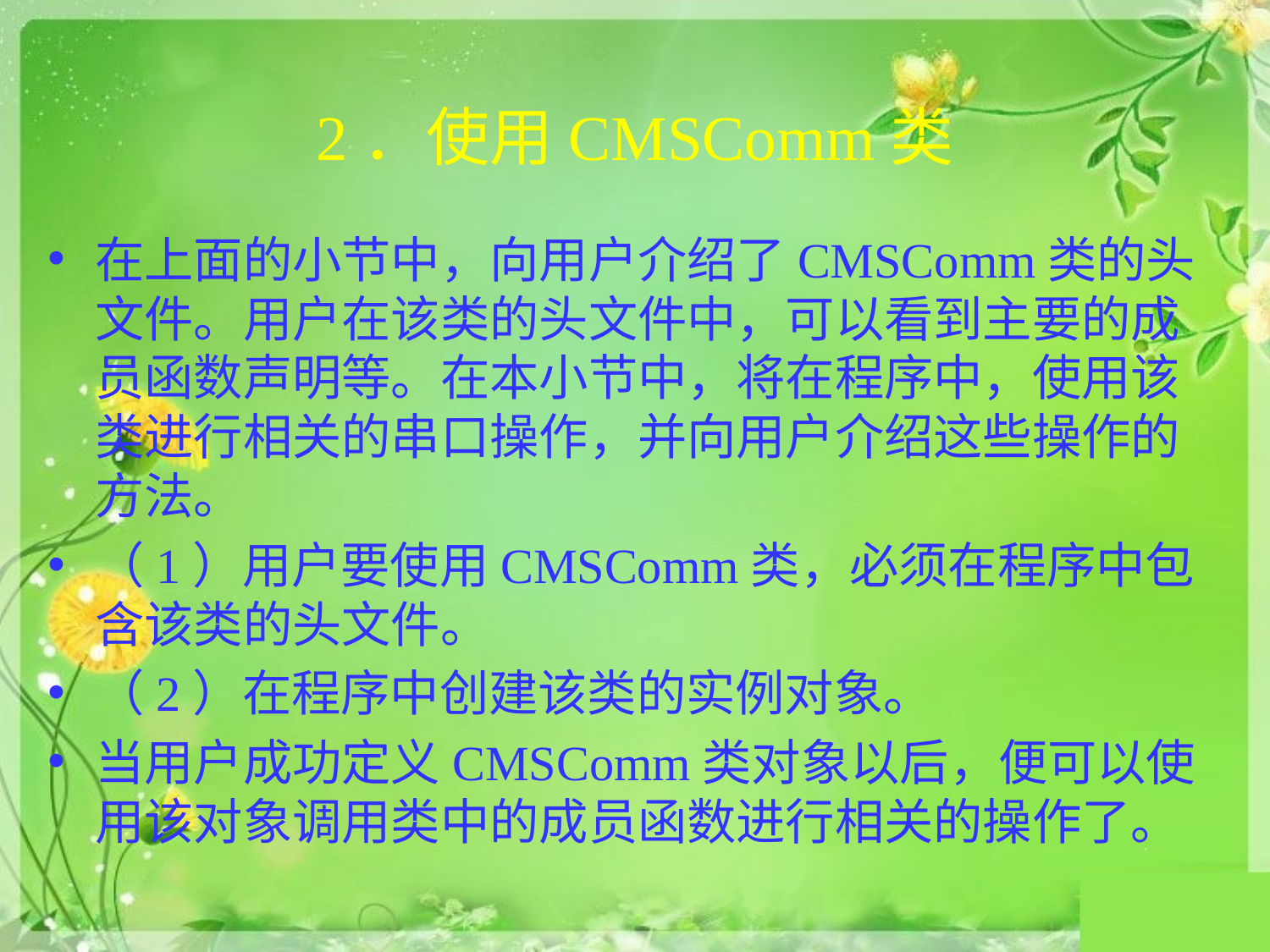

# 2．使用CMSComm类
在上面的小节中，向用户介绍了CMSComm类的头文件。用户在该类的头文件中，可以看到主要的成员函数声明等。在本小节中，将在程序中，使用该类进行相关的串口操作，并向用户介绍这些操作的方法。
（1）用户要使用CMSComm类，必须在程序中包含该类的头文件。
（2）在程序中创建该类的实例对象。
当用户成功定义CMSComm类对象以后，便可以使用该对象调用类中的成员函数进行相关的操作了。